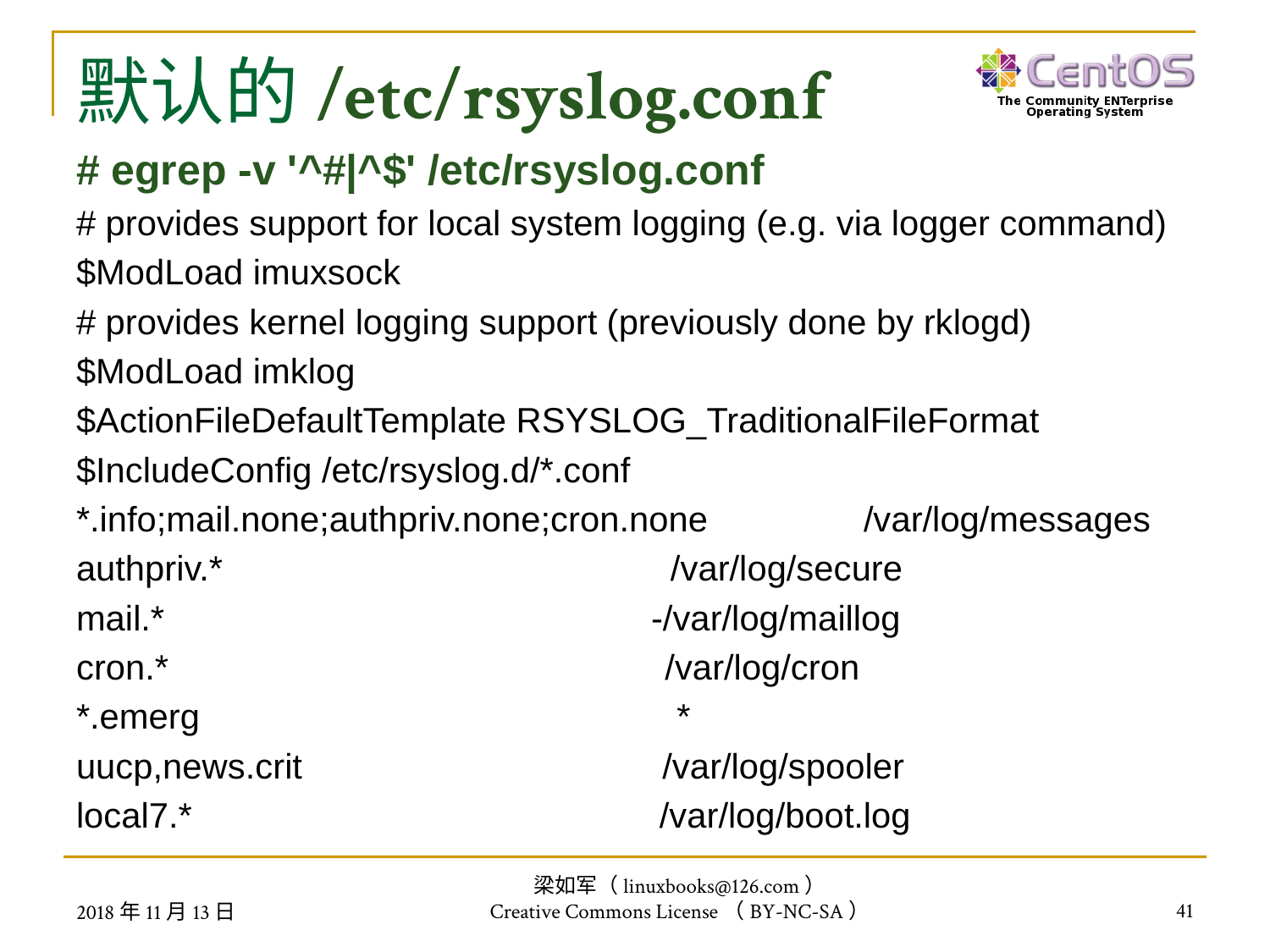

# 默认的/etc/rsyslog.conf
# egrep -v '^#|^$' /etc/rsyslog.conf
# provides support for local system logging (e.g. via logger command)
$ModLoad imuxsock
# provides kernel logging support (previously done by rklogd)
$ModLoad imklog
$ActionFileDefaultTemplate RSYSLOG_TraditionalFileFormat
$IncludeConfig /etc/rsyslog.d/*.conf
*.info;mail.none;authpriv.none;cron.none                /var/log/messages
authpriv.*                                              /var/log/secure
mail.*                                                  -/var/log/maillog
cron.*                                                   /var/log/cron
*.emerg                                                 *
uucp,news.crit                                     /var/log/spooler
local7.*                                                /var/log/boot.log
梁如军（linuxbooks@126.com）
Creative Commons License（BY-NC-SA）
2018年11月13日
41